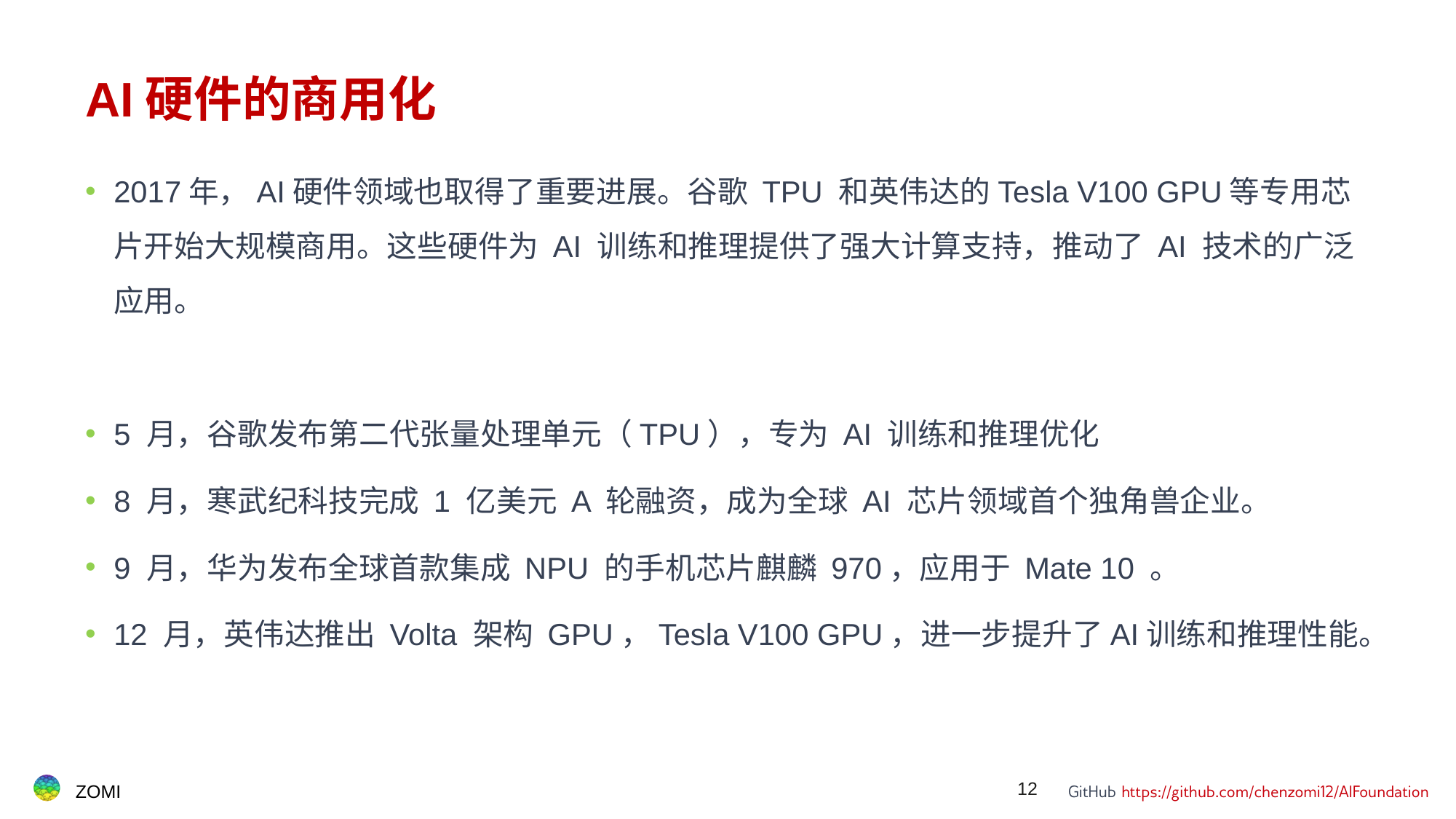

# AI硬件的商用化
2017年，AI硬件领域也取得了重要进展。谷歌 TPU 和英伟达的Tesla V100 GPU等专用芯片开始大规模商用。这些硬件为 AI 训练和推理提供了强大计算支持，推动了 AI 技术的广泛应用。

5 月，谷歌发布第二代张量处理单元（TPU），专为 AI 训练和推理优化
8 月，寒武纪科技完成 1 亿美元 A 轮融资，成为全球 AI 芯片领域首个独角兽企业。
9 月，华为发布全球首款集成 NPU 的手机芯片麒麟 970，应用于 Mate 10 。
12 月，英伟达推出 Volta 架构 GPU，Tesla V100 GPU，进一步提升了AI训练和推理性能。